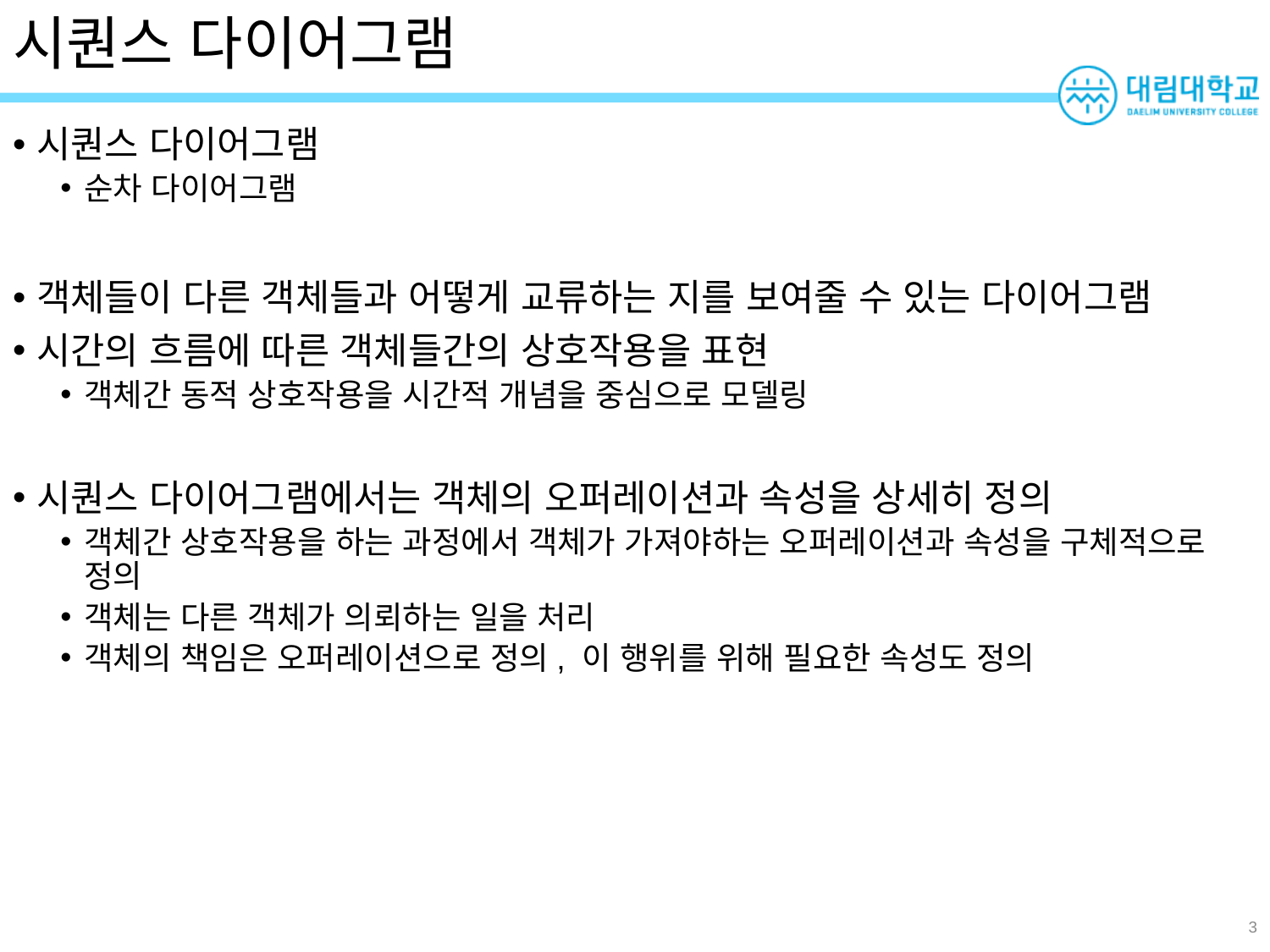

# 시퀀스 다이어그램
시퀀스 다이어그램
순차 다이어그램

객체들이 다른 객체들과 어떻게 교류하는 지를 보여줄 수 있는 다이어그램
시간의 흐름에 따른 객체들간의 상호작용을 표현
객체간 동적 상호작용을 시간적 개념을 중심으로 모델링

시퀀스 다이어그램에서는 객체의 오퍼레이션과 속성을 상세히 정의
객체간 상호작용을 하는 과정에서 객체가 가져야하는 오퍼레이션과 속성을 구체적으로 정의
객체는 다른 객체가 의뢰하는 일을 처리
객체의 책임은 오퍼레이션으로 정의, 이 행위를 위해 필요한 속성도 정의

3